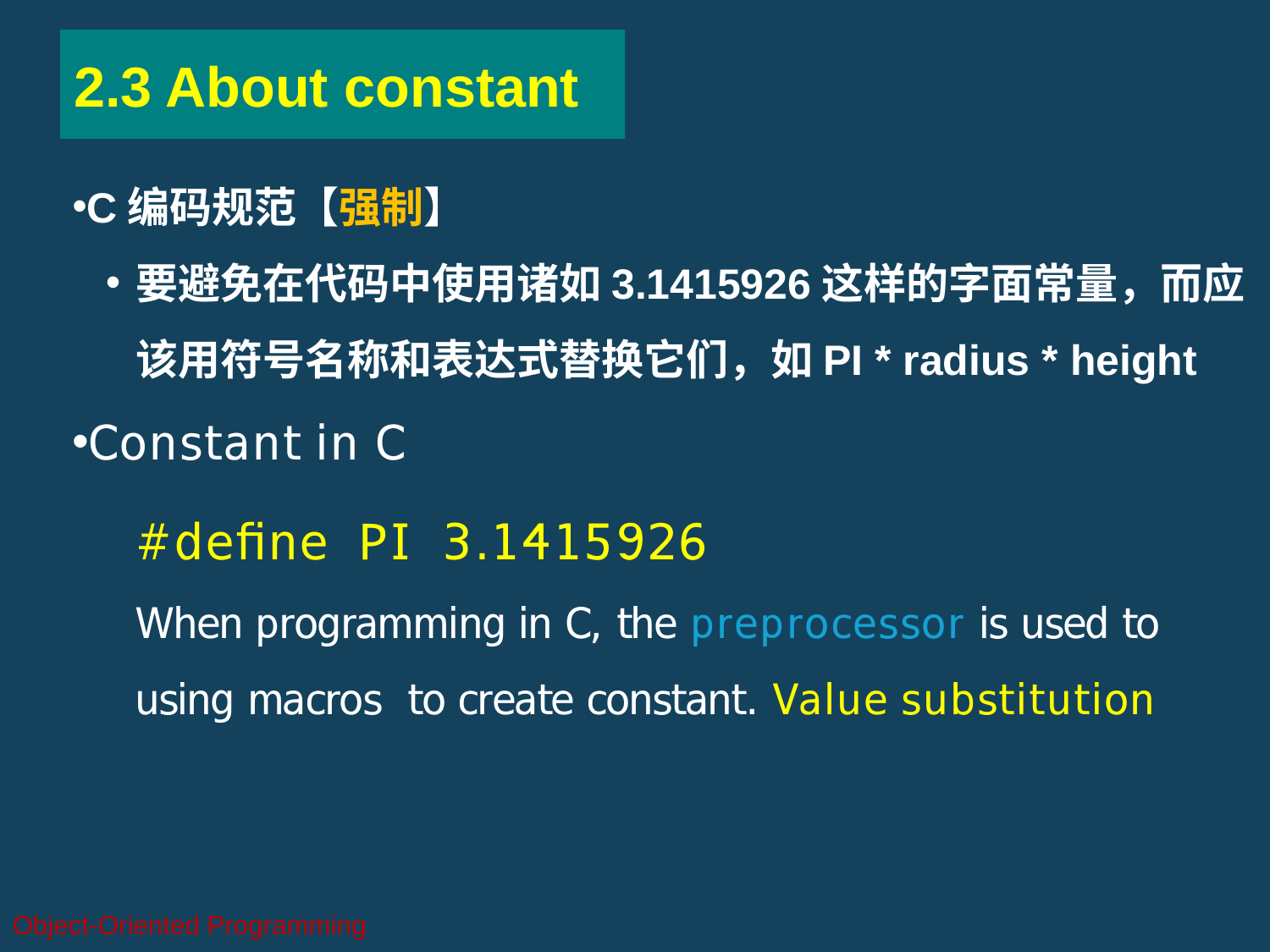

# 2.3 About constant
C编码规范【强制】
要避免在代码中使用诸如3.1415926这样的字面常量，而应该用符号名称和表达式替换它们，如PI * radius * height
Constant in C
#define  PI  3.1415926
When programming in C, the preprocessor is used to using macros  to create constant. Value substitution
Object-Oriented Programming